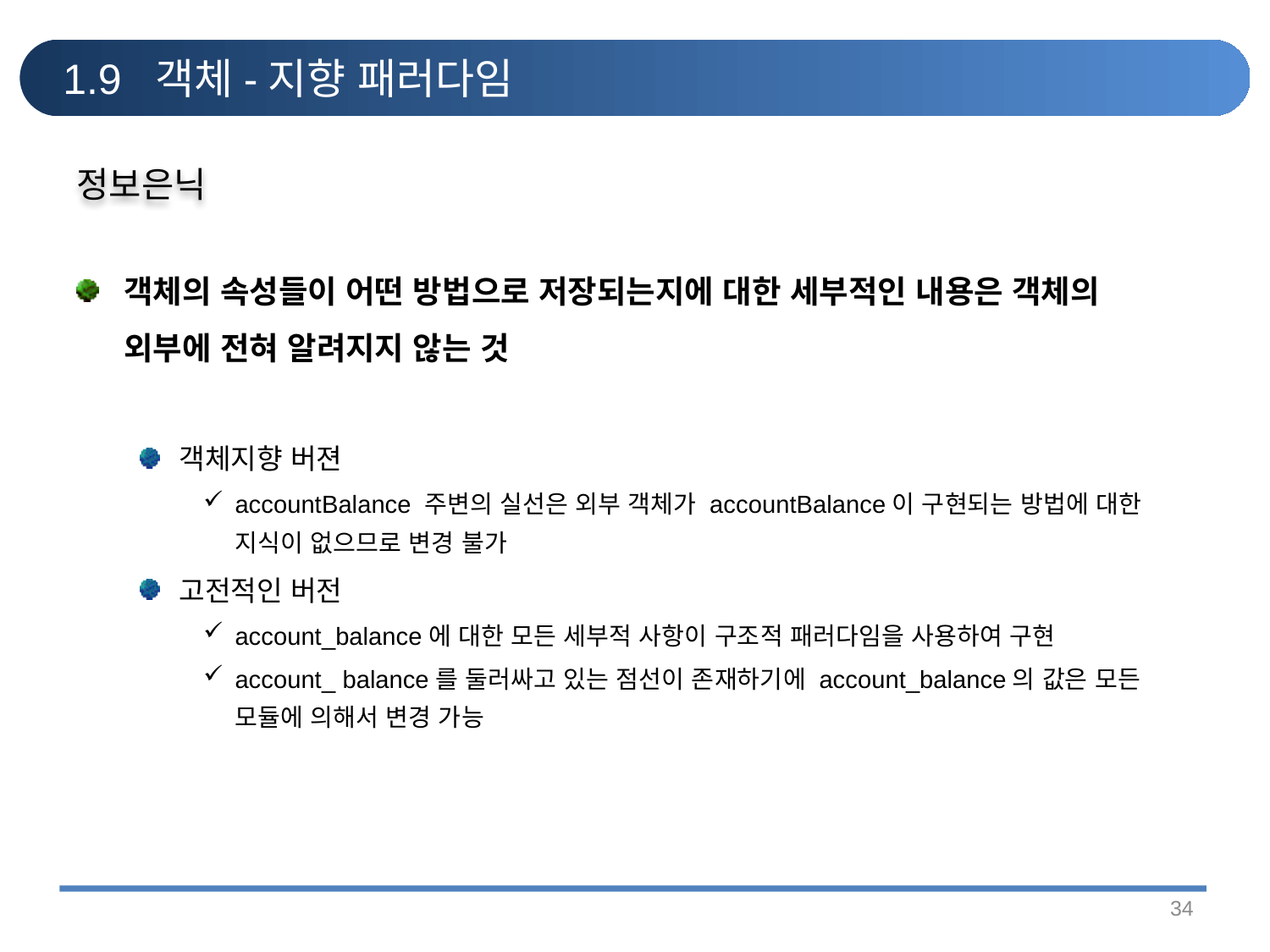

# 1.9  객체-지향 패러다임
정보은닉
객체의 속성들이 어떤 방법으로 저장되는지에 대한 세부적인 내용은 객체의 외부에 전혀 알려지지 않는 것

객체지향 버젼
accountBalance 주변의 실선은 외부 객체가 accountBalance이 구현되는 방법에 대한 지식이 없으므로 변경 불가
고전적인 버전
account_balance에 대한 모든 세부적 사항이 구조적 패러다임을 사용하여 구현
account_ balance를 둘러싸고 있는 점선이 존재하기에 account_balance의 값은 모든 모듈에 의해서 변경 가능
34